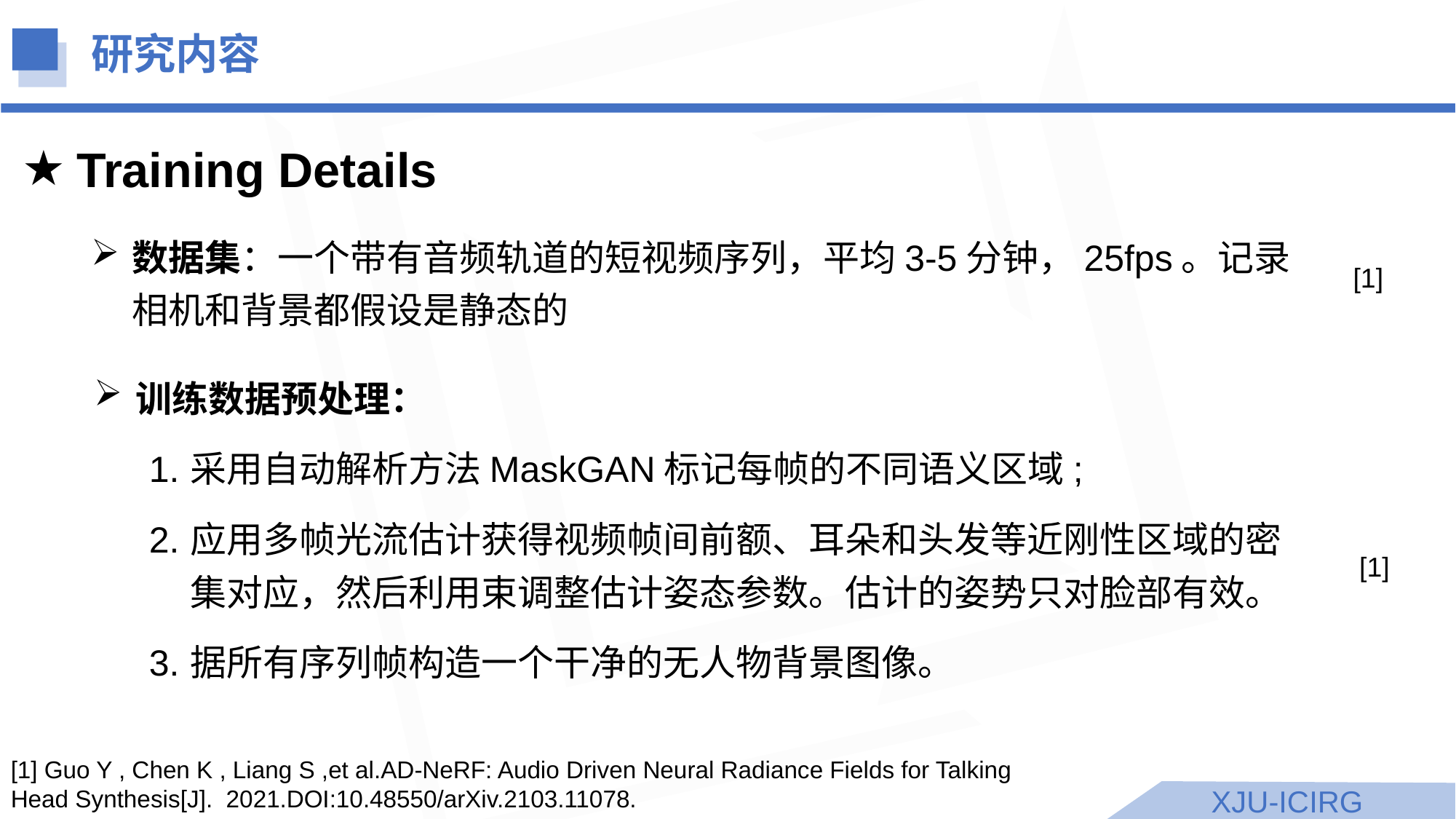

研究内容

Training Details
数据集：一个带有音频轨道的短视频序列，平均3-5分钟，25fps。记录相机和背景都假设是静态的
[1]
训练数据预处理：
采用自动解析方法MaskGAN标记每帧的不同语义区域;
应用多帧光流估计获得视频帧间前额、耳朵和头发等近刚性区域的密集对应，然后利用束调整估计姿态参数。估计的姿势只对脸部有效。
据所有序列帧构造一个干净的无人物背景图像。
[1]
[1] Guo Y , Chen K , Liang S ,et al.AD-NeRF: Audio Driven Neural Radiance Fields for Talking Head Synthesis[J].  2021.DOI:10.48550/arXiv.2103.11078.
XJU-ICIRG